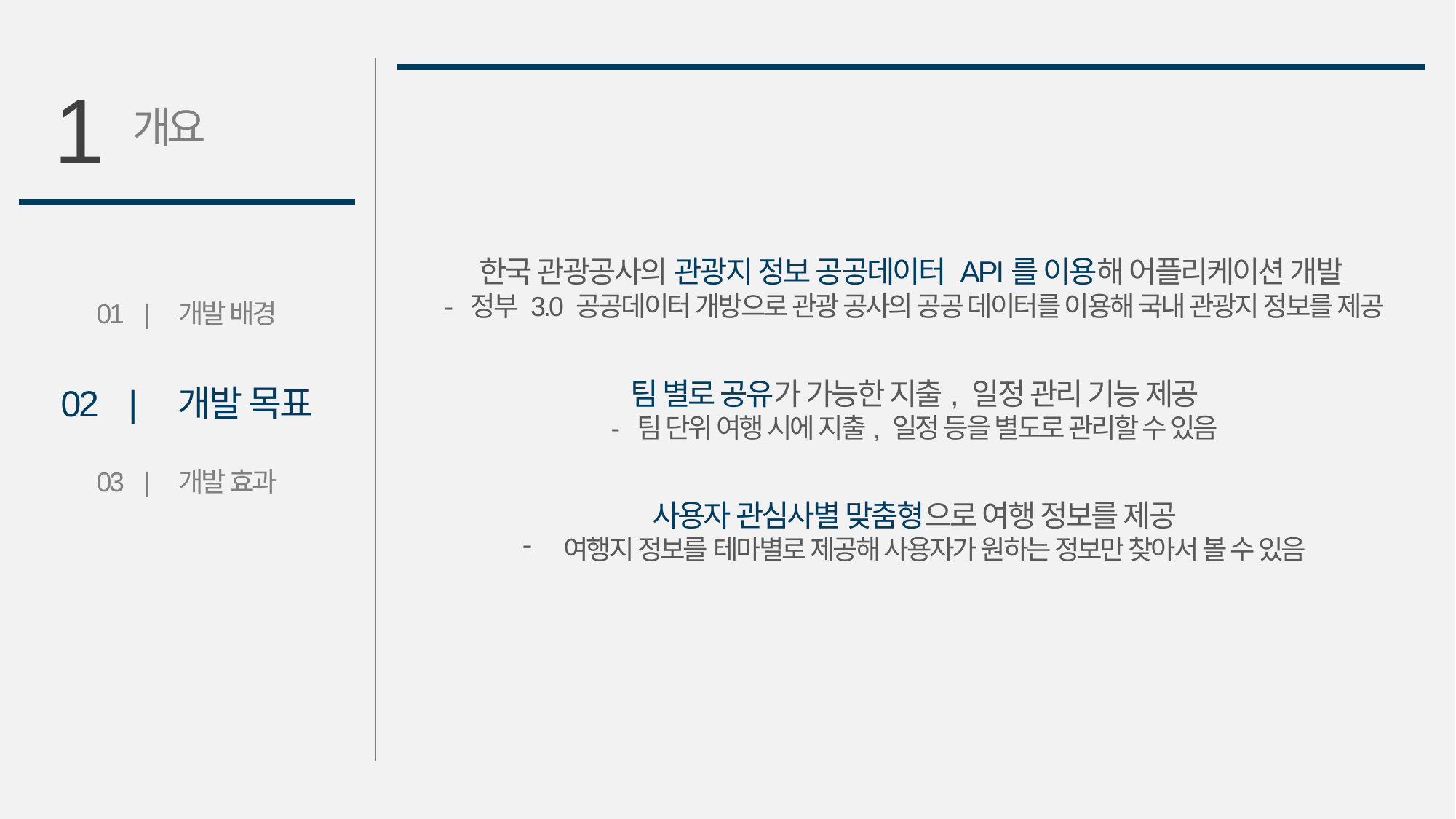

1
개요
한국 관광공사의 관광지 정보 공공데이터 API를 이용해 어플리케이션 개발
-  정부 3.0 공공데이터 개방으로 관광 공사의 공공 데이터를 이용해 국내 관광지 정보를 제공
팀 별로 공유가 가능한 지출, 일정 관리 기능 제공
-  팀 단위 여행 시에 지출, 일정 등을 별도로 관리할 수 있음
사용자 관심사별 맞춤형으로 여행 정보를 제공
여행지 정보를 테마별로 제공해 사용자가 원하는 정보만 찾아서 볼 수 있음

01    |    개발 배경
02    |    개발 목표
03    |    개발 효과